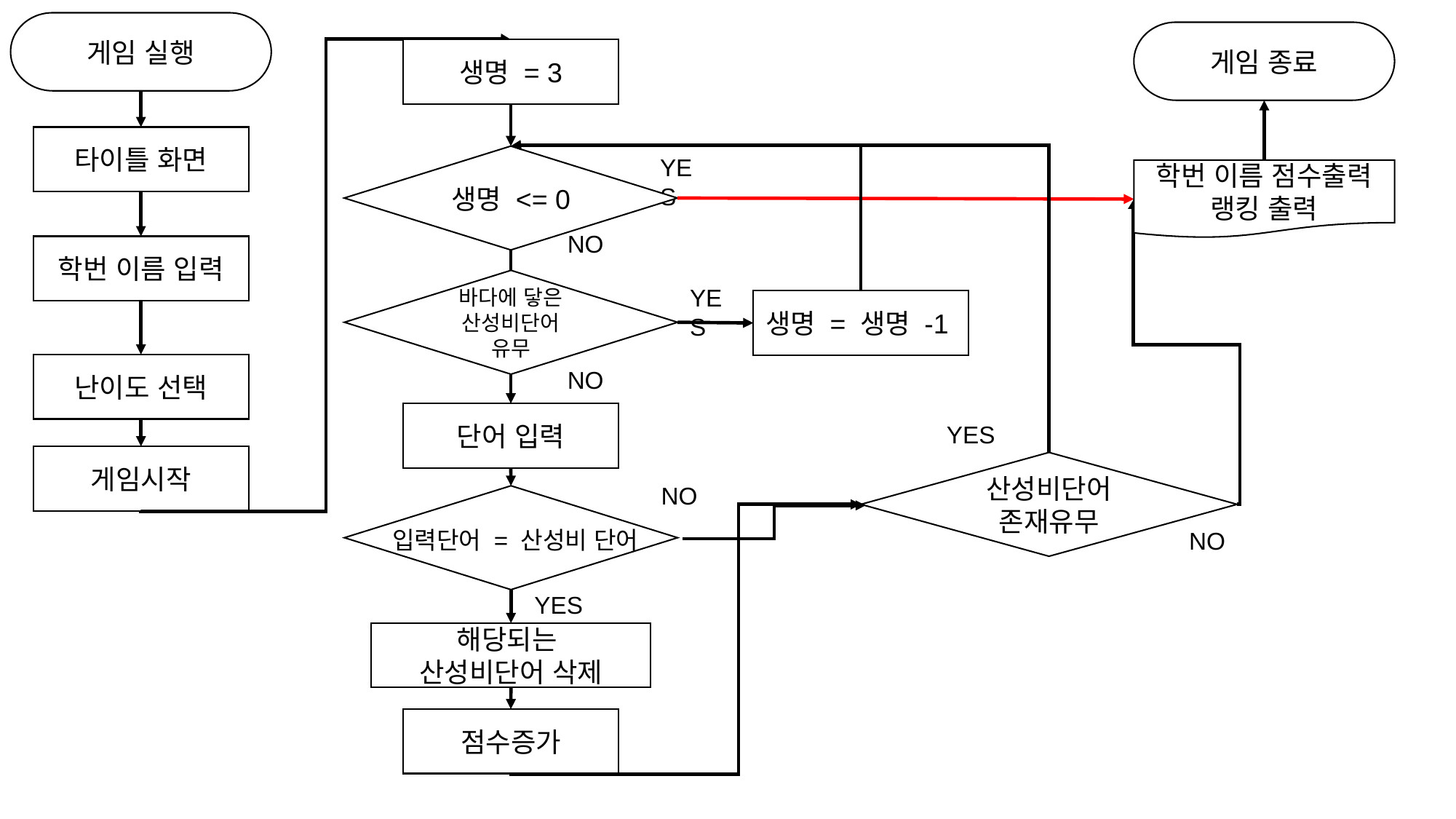

게임 실행
게임 종료
생명 = 3
타이틀 화면
생명 <= 0
YES
NO
YES
NO
NO

입력단어 = 산성비 단어

YES
학번 이름 점수출력
랭킹 출력
학번 이름 입력
바다에 닿은
산성비단어
유무
생명 = 생명 -1
난이도 선택
단어 입력
YES
게임시작
산성비단어 존재유무
NO
해당되는
산성비단어 삭제
점수증가